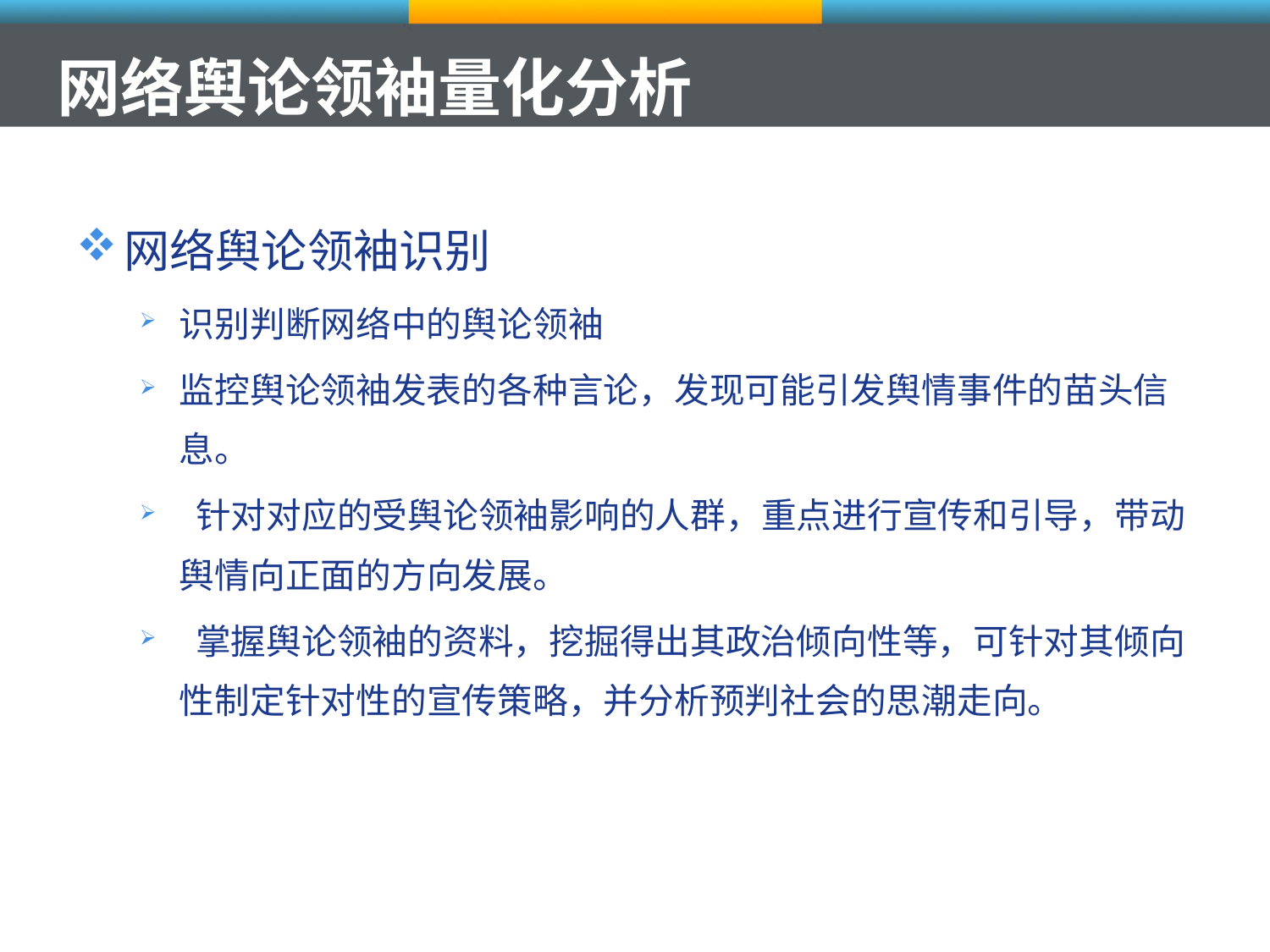

网络舆论领袖量化分析
网络舆论领袖识别
识别判断网络中的舆论领袖
监控舆论领袖发表的各种言论，发现可能引发舆情事件的苗头信息。
 针对对应的受舆论领袖影响的人群，重点进行宣传和引导，带动舆情向正面的方向发展。
 掌握舆论领袖的资料，挖掘得出其政治倾向性等，可针对其倾向性制定针对性的宣传策略，并分析预判社会的思潮走向。